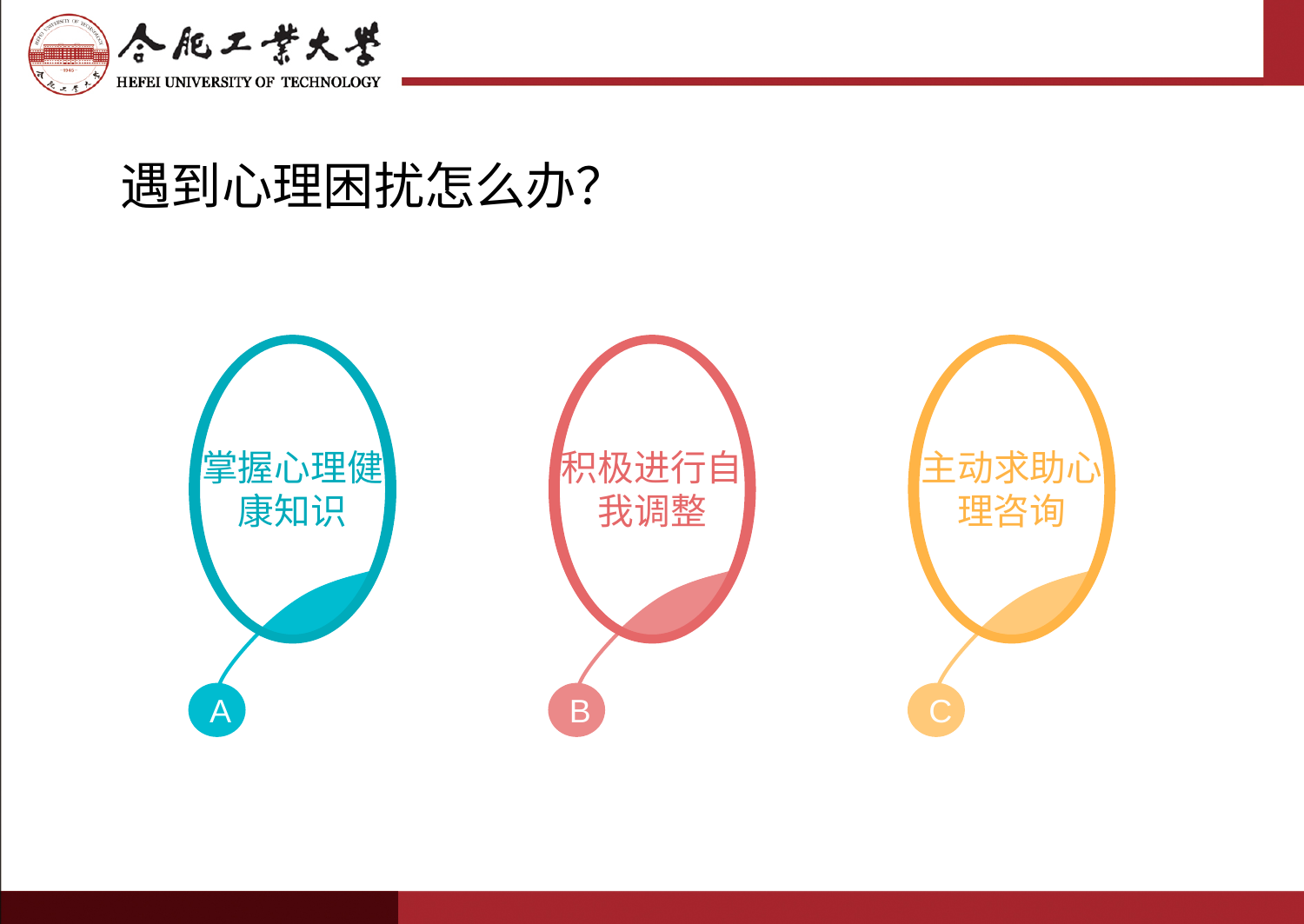

遇到心理困扰怎么办？

掌握心理健康知识

A

积极进行自我调整

B

主动求助心理咨询

C